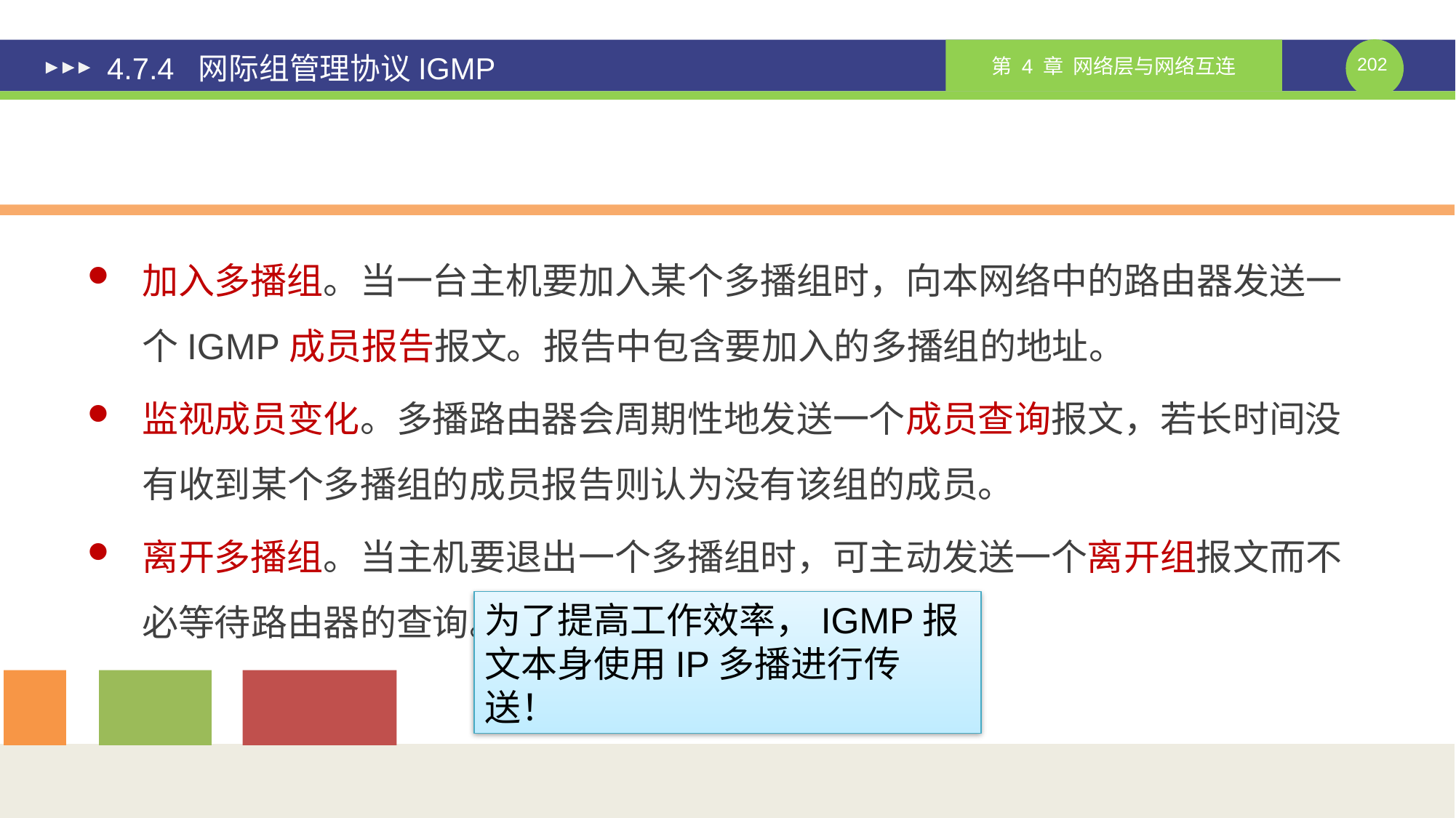

# 4.7.4  网际组管理协议IGMP

加入多播组。当一台主机要加入某个多播组时，向本网络中的路由器发送一个IGMP成员报告报文。报告中包含要加入的多播组的地址。
监视成员变化。多播路由器会周期性地发送一个成员查询报文，若长时间没有收到某个多播组的成员报告则认为没有该组的成员。
离开多播组。当主机要退出一个多播组时，可主动发送一个离开组报文而不必等待路由器的查询。
为了提高工作效率，IGMP报文本身使用IP多播进行传送！

课件制作人：谢钧  谢希仁